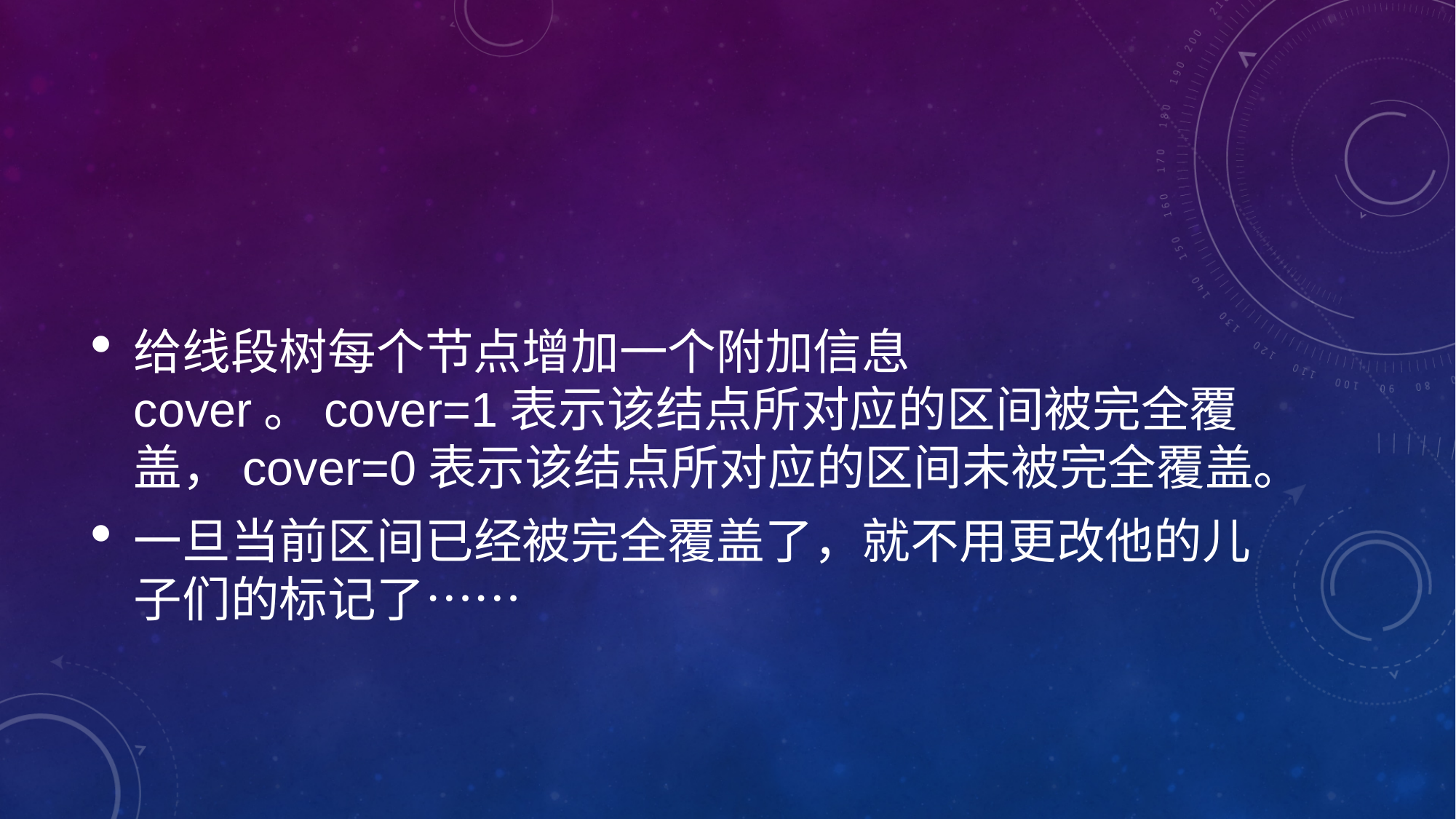

#
给线段树每个节点增加一个附加信息cover。cover=1表示该结点所对应的区间被完全覆盖，cover=0表示该结点所对应的区间未被完全覆盖。
一旦当前区间已经被完全覆盖了，就不用更改他的儿子们的标记了……